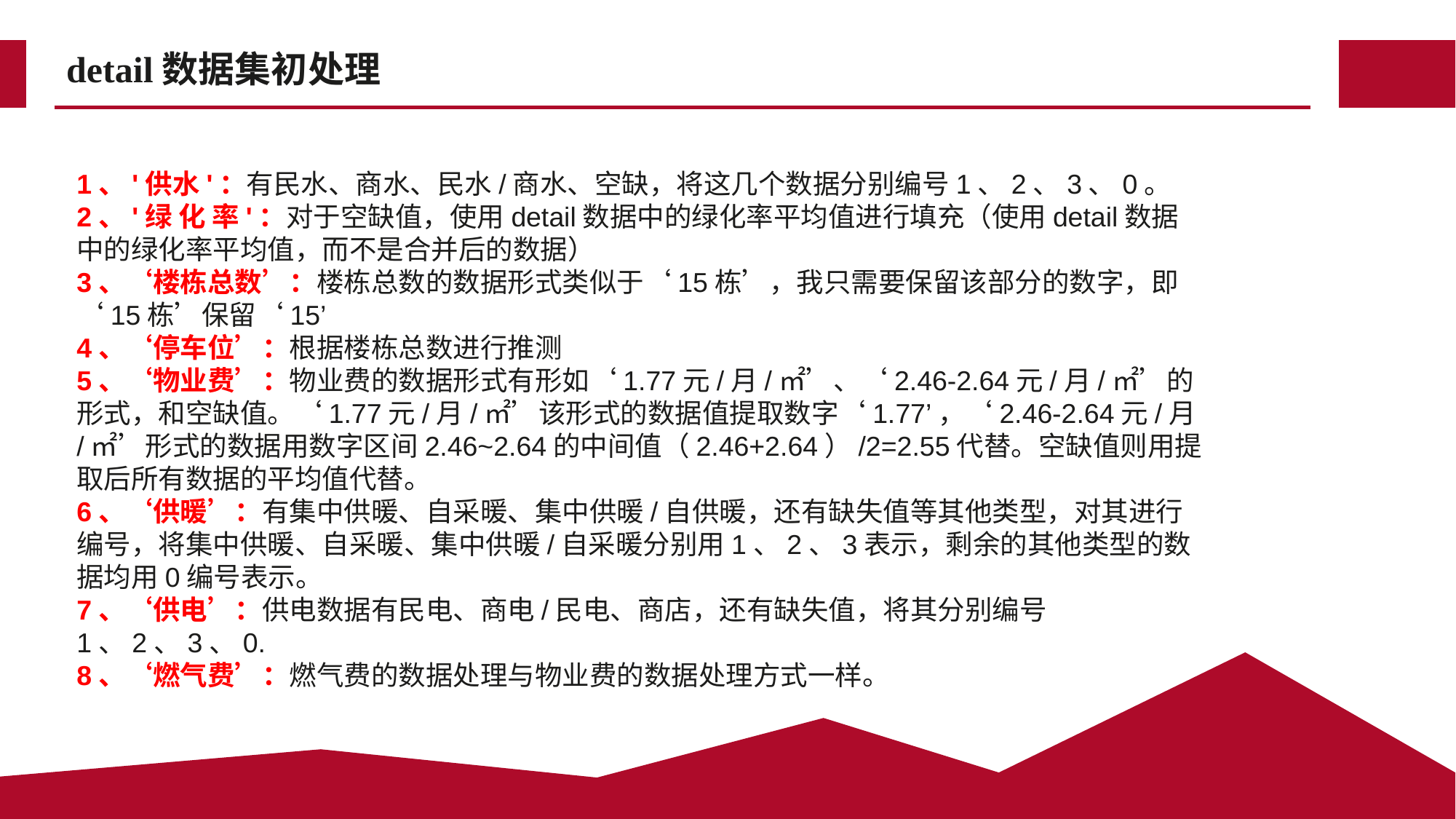

# detail数据集初处理
1、'供水'：有民水、商水、民水/商水、空缺，将这几个数据分别编号1、2、3、0。
2、'绿 化 率'：对于空缺值，使用detail数据中的绿化率平均值进行填充（使用detail数据中的绿化率平均值，而不是合并后的数据）
3、‘楼栋总数’：楼栋总数的数据形式类似于‘15栋’，我只需要保留该部分的数字，即‘15栋’保留‘15’
4、‘停车位’：根据楼栋总数进行推测
5、‘物业费’：物业费的数据形式有形如‘1.77元/月/㎡’、‘2.46-2.64元/月/㎡’的形式，和空缺值。‘1.77元/月/㎡’该形式的数据值提取数字‘1.77’，‘2.46-2.64元/月/㎡’形式的数据用数字区间2.46~2.64的中间值（2.46+2.64）/2=2.55代替。空缺值则用提取后所有数据的平均值代替。
6、‘供暖’：有集中供暖、自采暖、集中供暖/自供暖，还有缺失值等其他类型，对其进行编号，将集中供暖、自采暖、集中供暖/自采暖分别用1、2、3表示，剩余的其他类型的数据均用0编号表示。
7、‘供电’：供电数据有民电、商电/民电、商店，还有缺失值，将其分别编号1、2、3、0.
8、‘燃气费’：燃气费的数据处理与物业费的数据处理方式一样。
4